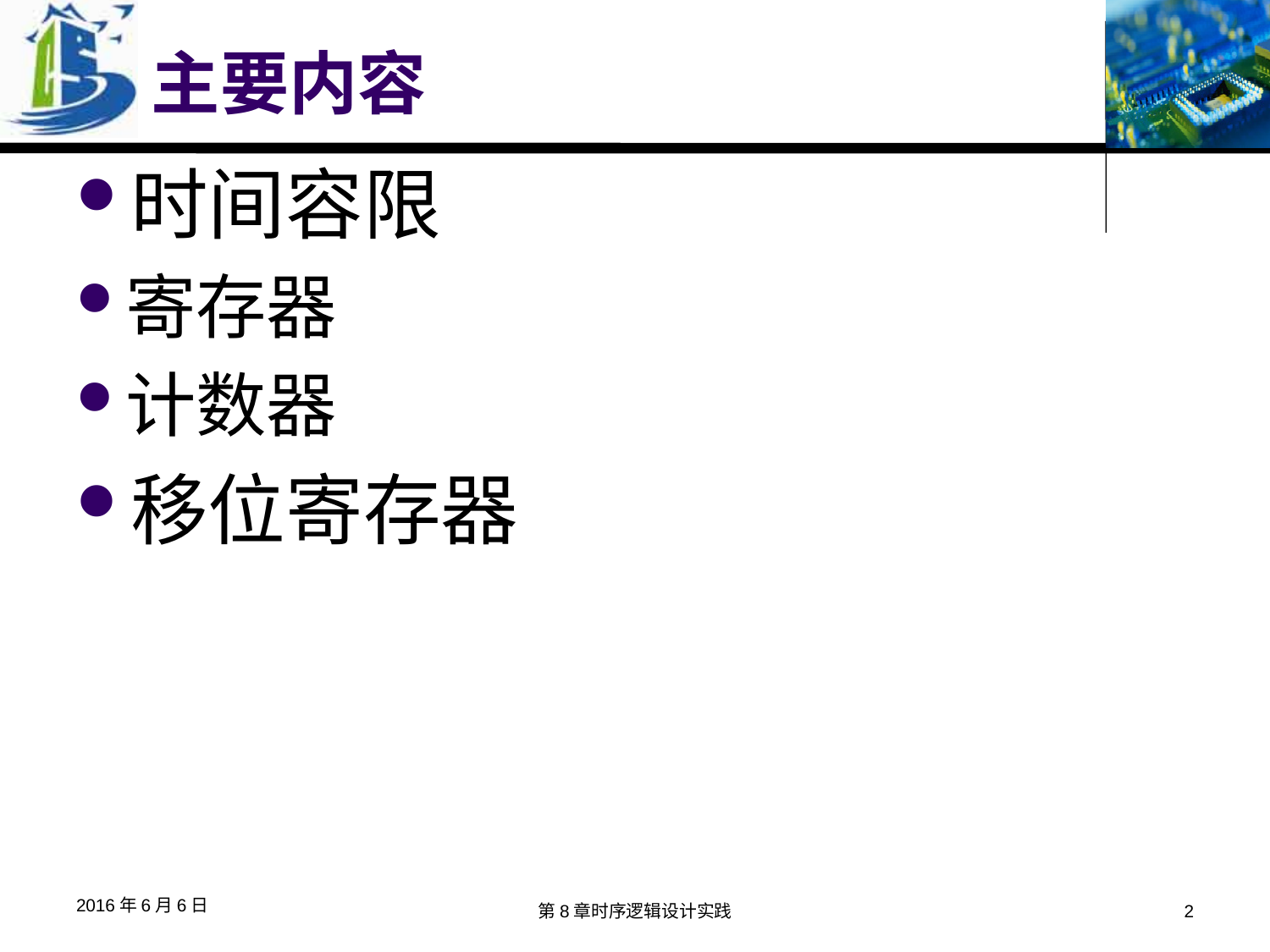

# 主要内容
时间容限
寄存器
计数器
移位寄存器
2016年6月6日
第8章时序逻辑设计实践
2